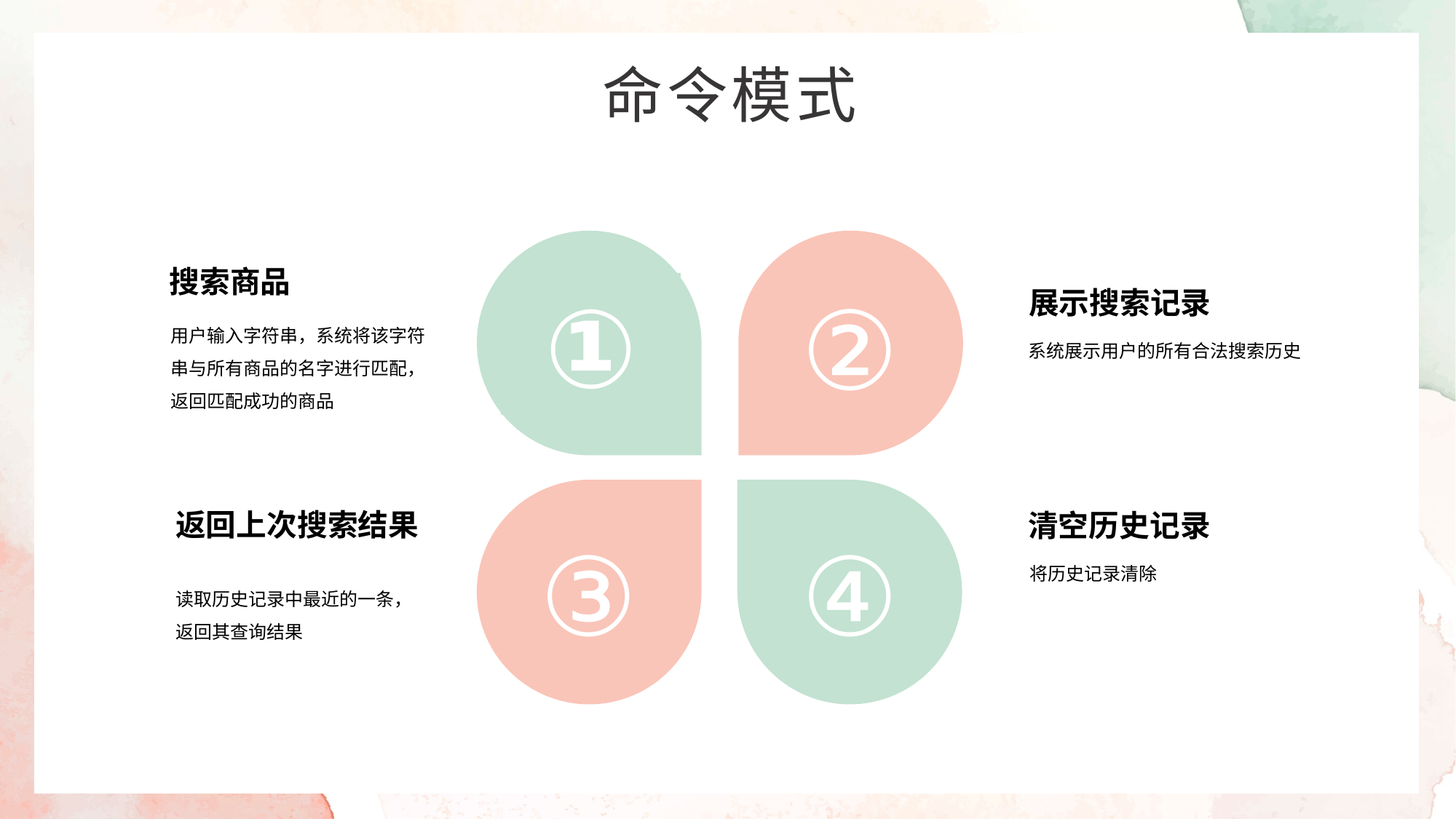

命令模式

①

②
搜索商品
用户输入字符串，系统将该字符串与所有商品的名字进行匹配，返回匹配成功的商品
展示搜索记录
系统展示用户的所有合法搜索历史
③
④
返回上次搜索结果
读取历史记录中最近的一条，返回其查询结果
清空历史记录
将历史记录清除